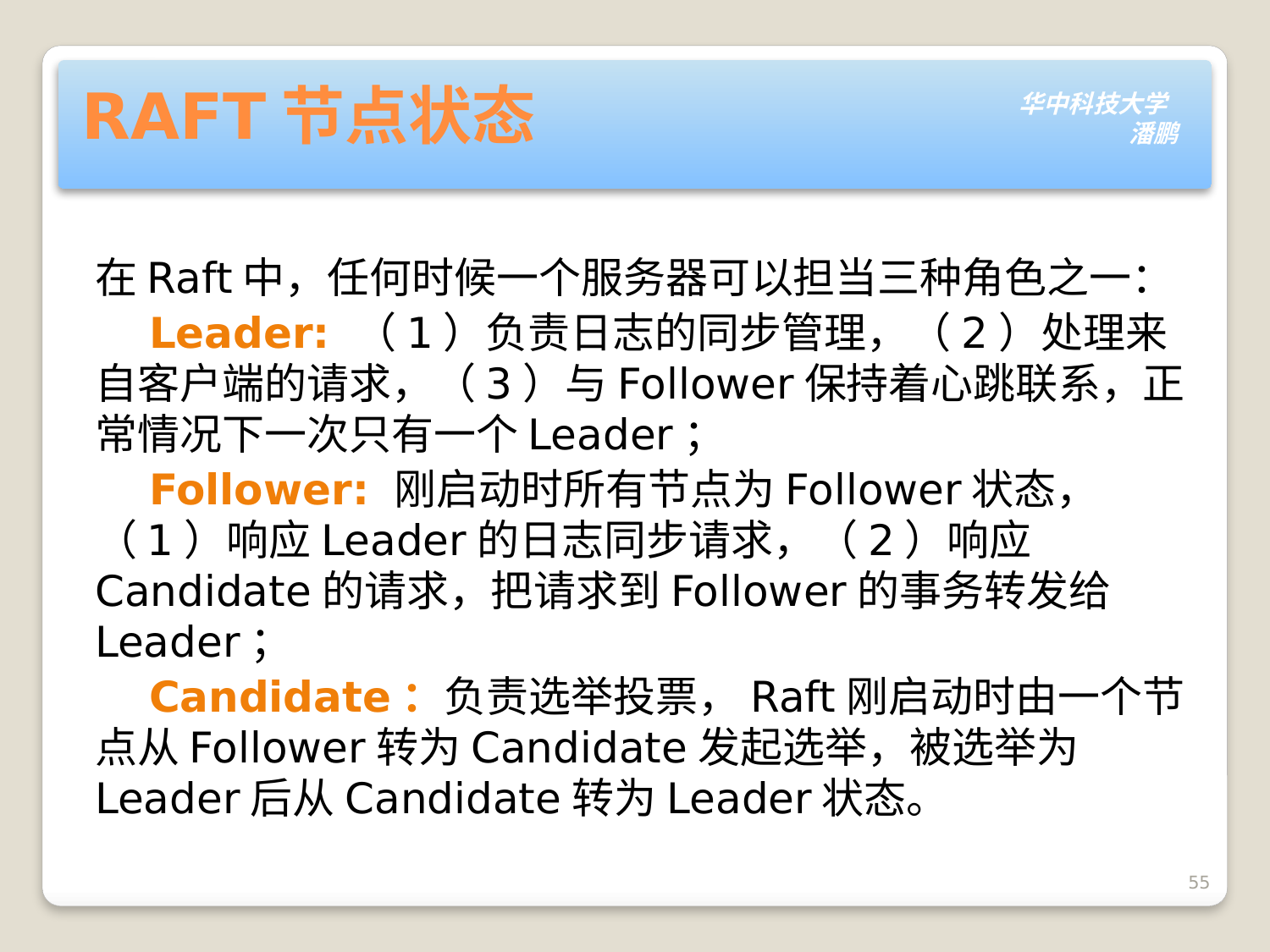

# RAFT节点状态
在Raft中，任何时候一个服务器可以担当三种角色之一：
    Leader: （1）负责日志的同步管理，（2）处理来自客户端的请求，（3）与Follower保持着心跳联系，正常情况下一次只有一个Leader；
    Follower: 刚启动时所有节点为Follower状态，（1）响应Leader的日志同步请求，（2）响应Candidate的请求，把请求到Follower的事务转发给Leader；
    Candidate：负责选举投票，Raft刚启动时由一个节点从Follower转为Candidate发起选举，被选举为Leader后从Candidate转为Leader状态。
55